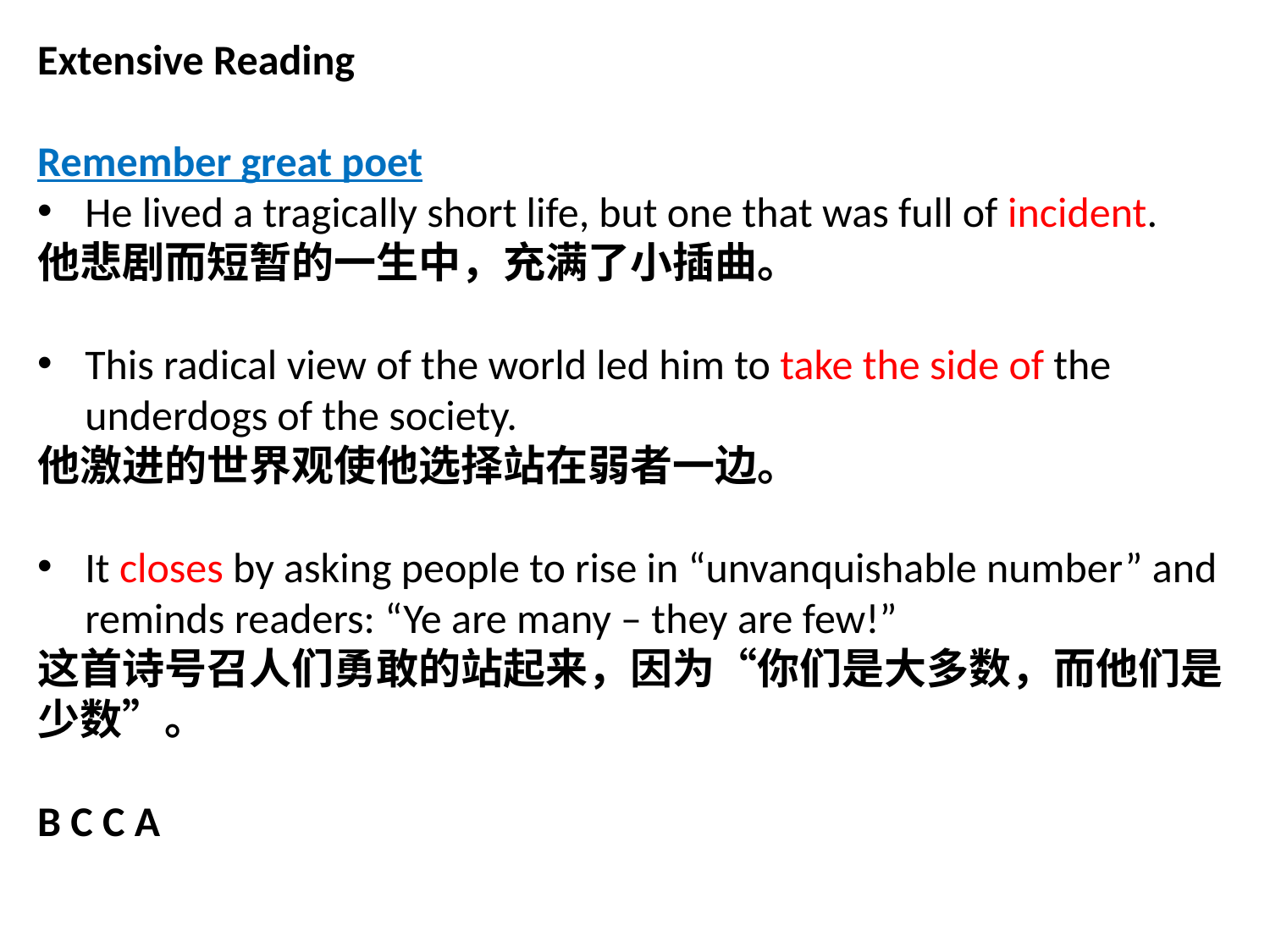

Extensive Reading

Remember great poet
He lived a tragically short life, but one that was full of incident.
他悲剧而短暂的一生中，充满了小插曲。

This radical view of the world led him to take the side of the underdogs of the society.
他激进的世界观使他选择站在弱者一边。

It closes by asking people to rise in “unvanquishable number” and reminds readers: “Ye are many – they are few!”
这首诗号召人们勇敢的站起来，因为“你们是大多数，而他们是少数”。

B C C A